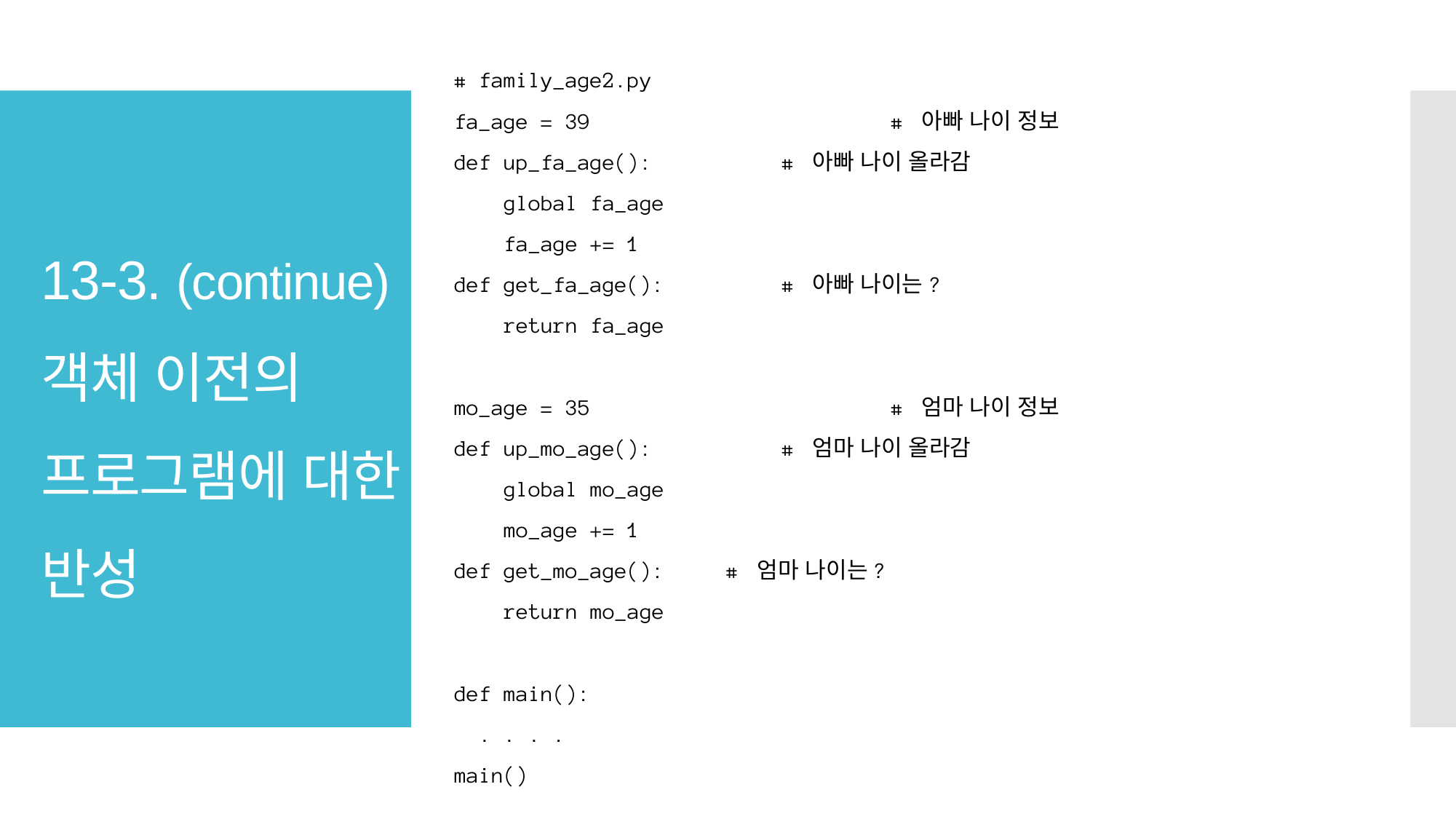

# family_age2.py
fa_age = 39 			# 아빠 나이 정보
def up_fa_age(): 		# 아빠 나이 올라감
    global fa_age
    fa_age += 1
def get_fa_age(): 	# 아빠 나이는?
    return fa_age

mo_age = 35 			# 엄마 나이 정보
def up_mo_age(): 		# 엄마 나이 올라감
    global mo_age
    mo_age += 1
def get_mo_age():     # 엄마 나이는?
    return mo_age

def main():
  . . . .
main()

# 13-3. (continue) 객체 이전의 프로그램에 대한 반성